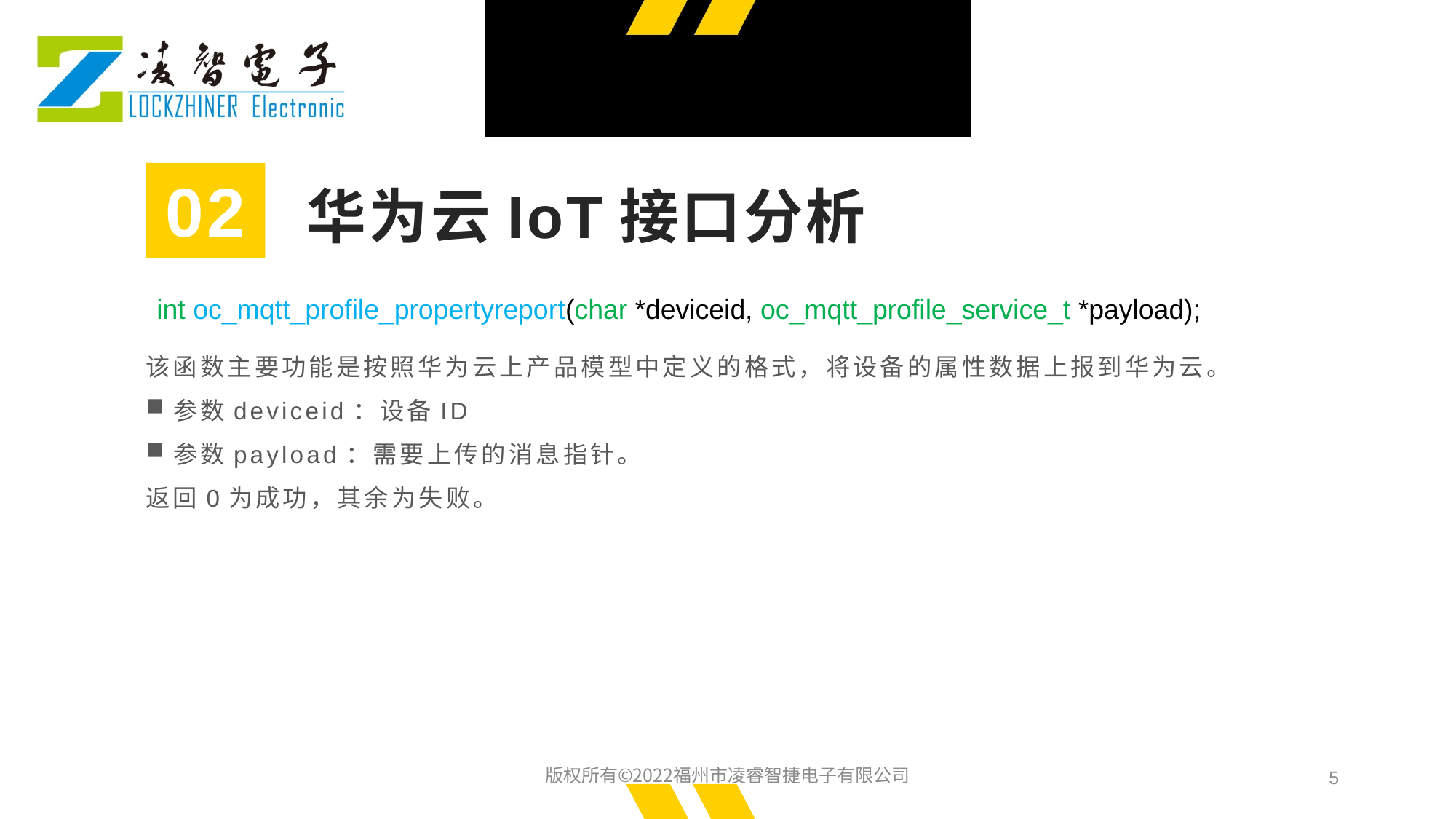

02
华为云IoT接口分析
int oc_mqtt_profile_propertyreport(char *deviceid, oc_mqtt_profile_service_t *payload);
该函数主要功能是按照华为云上产品模型中定义的格式，将设备的属性数据上报到华为云。
参数deviceid：设备ID
参数payload：需要上传的消息指针。
返回0为成功，其余为失败。
版权所有©2022福州市凌睿智捷电子有限公司
5